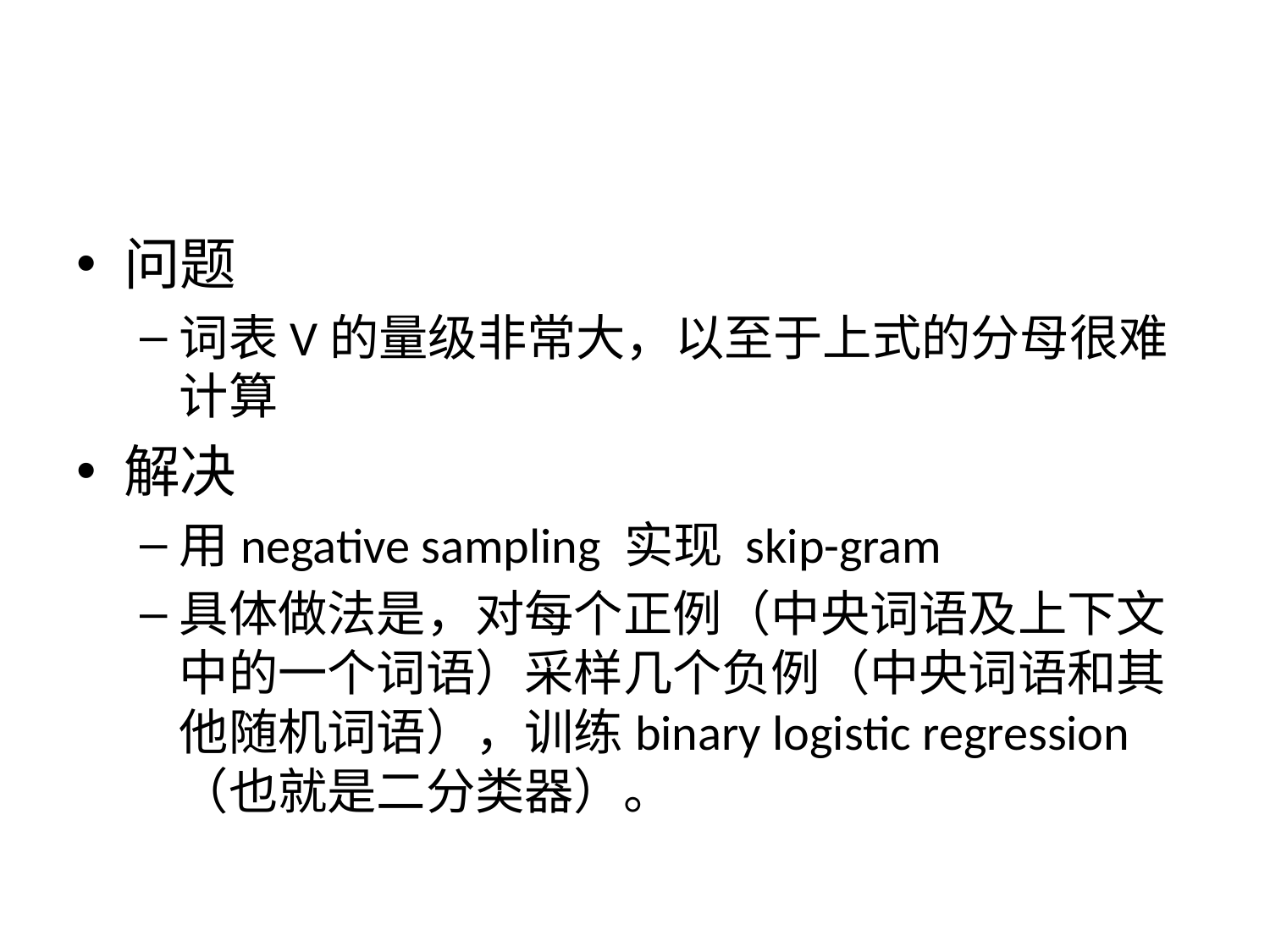

#
问题
词表V的量级非常大，以至于上式的分母很难计算
解决
用negative sampling 实现 skip-gram
具体做法是，对每个正例（中央词语及上下文中的一个词语）采样几个负例（中央词语和其他随机词语），训练binary logistic regression（也就是二分类器）。